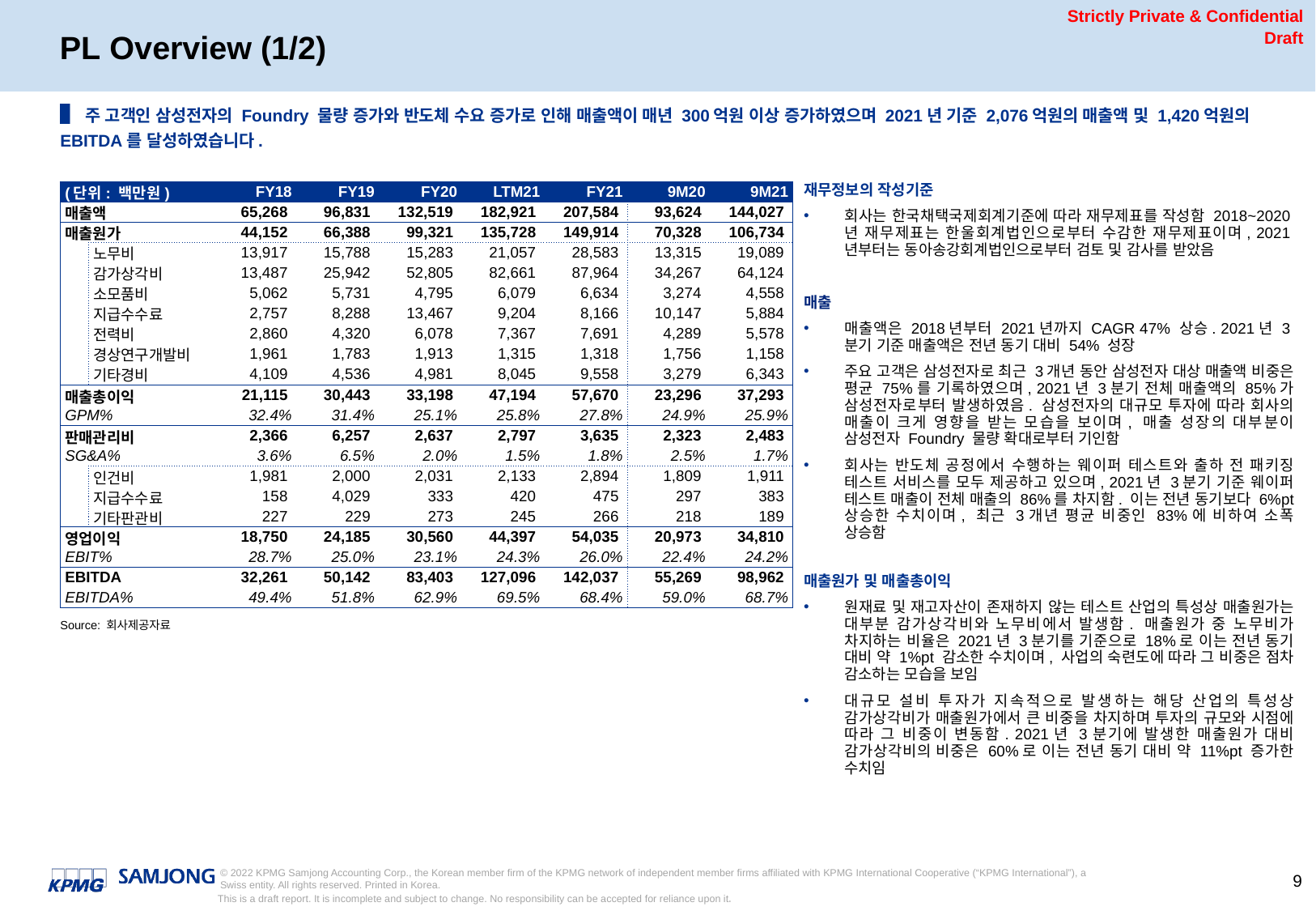

# PL Overview (1/2)
▌주 고객인 삼성전자의 Foundry 물량 증가와 반도체 수요 증가로 인해 매출액이 매년 300억원 이상 증가하였으며 2021년 기준 2,076억원의 매출액 및 1,420억원의 EBITDA를 달성하였습니다.
| (단위: 백만원) |  | FY18 | FY19 | FY20 | LTM21 | FY21 | 9M20 | 9M21 |
| --- | --- | --- | --- | --- | --- | --- | --- | --- |
| 매출액 |  | 65,268 | 96,831 | 132,519 | 182,921 | 207,584 | 93,624 | 144,027 |
| 매출원가 |  | 44,152 | 66,388 | 99,321 | 135,728 | 149,914 | 70,328 | 106,734 |
|  | 노무비 | 13,917 | 15,788 | 15,283 | 21,057 | 28,583 | 13,315 | 19,089 |
|  | 감가상각비 | 13,487 | 25,942 | 52,805 | 82,661 | 87,964 | 34,267 | 64,124 |
|  | 소모품비 | 5,062 | 5,731 | 4,795 | 6,079 | 6,634 | 3,274 | 4,558 |
|  | 지급수수료 | 2,757 | 8,288 | 13,467 | 9,204 | 8,166 | 10,147 | 5,884 |
|  | 전력비 | 2,860 | 4,320 | 6,078 | 7,367 | 7,691 | 4,289 | 5,578 |
|  | 경상연구개발비 | 1,961 | 1,783 | 1,913 | 1,315 | 1,318 | 1,756 | 1,158 |
|  | 기타경비 | 4,109 | 4,536 | 4,981 | 8,045 | 9,558 | 3,279 | 6,343 |
| 매출총이익 |  | 21,115 | 30,443 | 33,198 | 47,194 | 57,670 | 23,296 | 37,293 |
| GPM% |  | 32.4% | 31.4% | 25.1% | 25.8% | 27.8% | 24.9% | 25.9% |
| 판매관리비 |  | 2,366 | 6,257 | 2,637 | 2,797 | 3,635 | 2,323 | 2,483 |
| SG&A% |  | 3.6% | 6.5% | 2.0% | 1.5% | 1.8% | 2.5% | 1.7% |
|  | 인건비 | 1,981 | 2,000 | 2,031 | 2,133 | 2,894 | 1,809 | 1,911 |
|  | 지급수수료 | 158 | 4,029 | 333 | 420 | 475 | 297 | 383 |
|  | 기타판관비 | 227 | 229 | 273 | 245 | 266 | 218 | 189 |
| 영업이익 |  | 18,750 | 24,185 | 30,560 | 44,397 | 54,035 | 20,973 | 34,810 |
| EBIT% |  | 28.7% | 25.0% | 23.1% | 24.3% | 26.0% | 22.4% | 24.2% |
| EBITDA |  | 32,261 | 50,142 | 83,403 | 127,096 | 142,037 | 55,269 | 98,962 |
| EBITDA% |  | 49.4% | 51.8% | 62.9% | 69.5% | 68.4% | 59.0% | 68.7% |
재무정보의 작성기준
회사는 한국채택국제회계기준에 따라 재무제표를 작성함 2018~2020년 재무제표는 한울회계법인으로부터 수감한 재무제표이며, 2021년부터는 동아송강회계법인으로부터 검토 및 감사를 받았음

매출
매출액은 2018년부터 2021년까지 CAGR 47% 상승. 2021년 3분기 기준 매출액은 전년 동기 대비 54% 성장
주요 고객은 삼성전자로 최근 3개년 동안 삼성전자 대상 매출액 비중은 평균 75%를 기록하였으며, 2021년 3분기 전체 매출액의 85%가 삼성전자로부터 발생하였음. 삼성전자의 대규모 투자에 따라 회사의 매출이 크게 영향을 받는 모습을 보이며, 매출 성장의 대부분이 삼성전자 Foundry 물량 확대로부터 기인함
회사는 반도체 공정에서 수행하는 웨이퍼 테스트와 출하 전 패키징 테스트 서비스를 모두 제공하고 있으며, 2021년 3분기 기준 웨이퍼 테스트 매출이 전체 매출의 86%를 차지함. 이는 전년 동기보다 6%pt 상승한 수치이며, 최근 3개년 평균 비중인 83%에 비하여 소폭 상승함

매출원가 및 매출총이익
원재료 및 재고자산이 존재하지 않는 테스트 산업의 특성상 매출원가는 대부분 감가상각비와 노무비에서 발생함. 매출원가 중 노무비가 차지하는 비율은 2021년 3분기를 기준으로 18%로 이는 전년 동기 대비 약 1%pt 감소한 수치이며, 사업의 숙련도에 따라 그 비중은 점차 감소하는 모습을 보임
대규모 설비 투자가 지속적으로 발생하는 해당 산업의 특성상 감가상각비가 매출원가에서 큰 비중을 차지하며 투자의 규모와 시점에 따라 그 비중이 변동함. 2021년 3분기에 발생한 매출원가 대비 감가상각비의 비중은 60%로 이는 전년 동기 대비 약 11%pt 증가한 수치임
Source: 회사제공자료